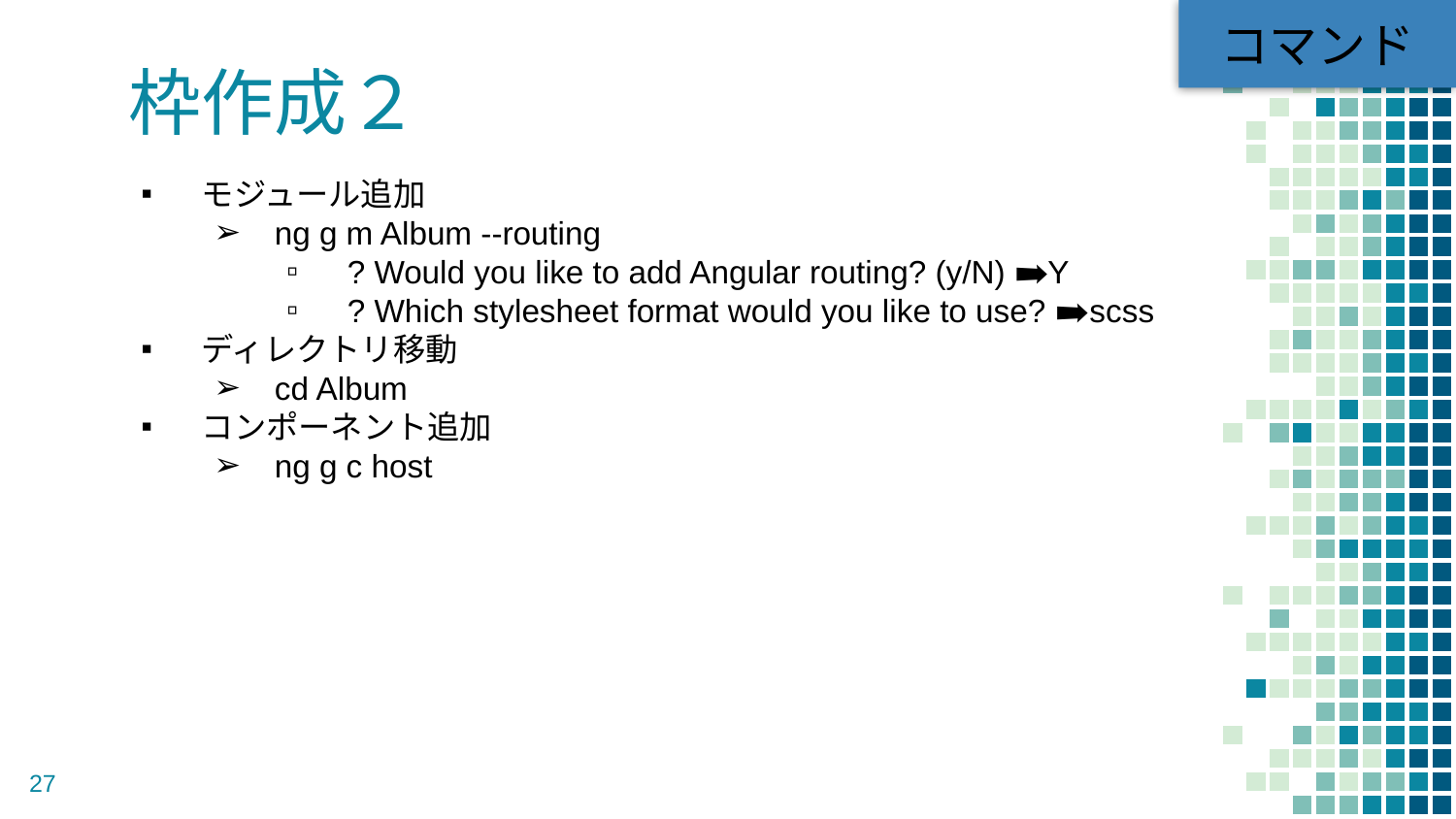

コマンド
# 枠作成２

モジュール追加
ng g m Album --routing
? Would you like to add Angular routing? (y/N) ➡️Y
? Which stylesheet format would you like to use? ➡️scss
ディレクトリ移動
cd Album
コンポーネント追加
ng g c host
27